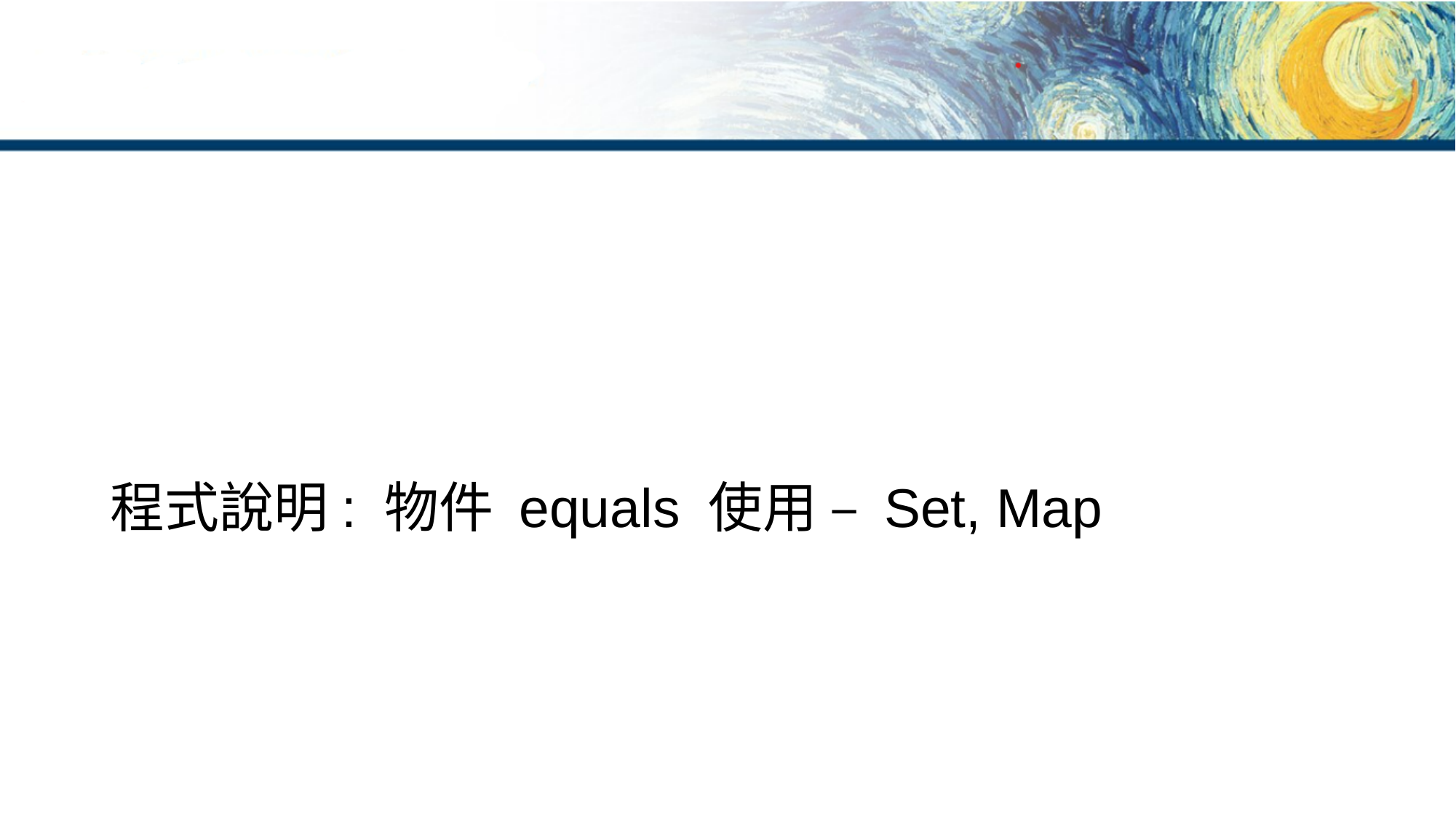

# 程式說明: 物件 equals 使用 – Set, Map